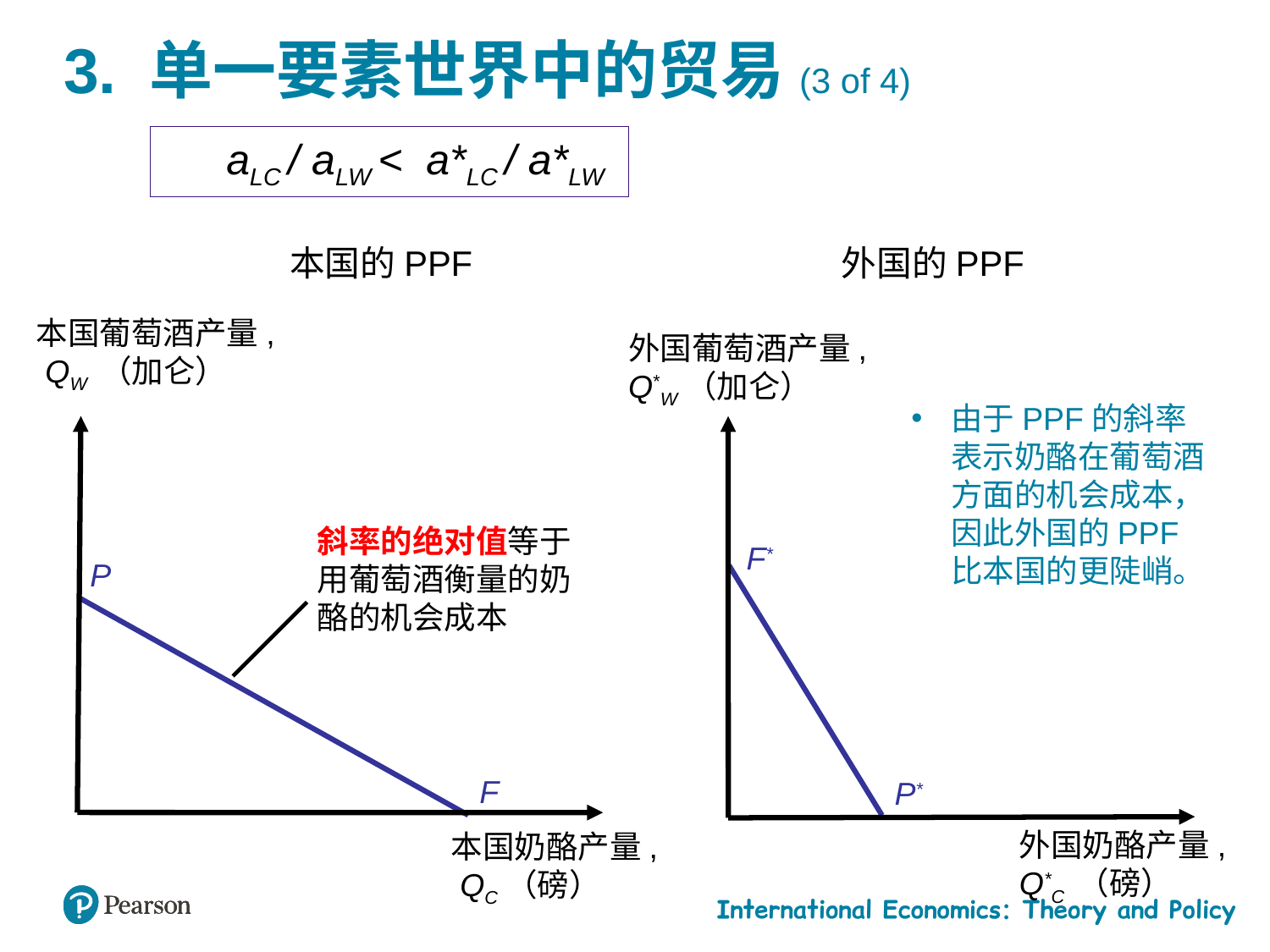

# 3. 单一要素世界中的贸易(3 of 4)
aLC / aLW <  a*LC / a*LW
本国的PPF                                     外国的PPF

本国葡萄酒产量,
 QW （加仑）

本国奶酪产量,
 QC（磅）
外国葡萄酒产量,
Q*W（加仑）

外国奶酪产量,
Q*C （磅）

由于PPF的斜率表示奶酪在葡萄酒方面的机会成本，因此外国的PPF比本国的更陡峭。
斜率的绝对值等于用葡萄酒衡量的奶酪的机会成本

F*

P*
P

F